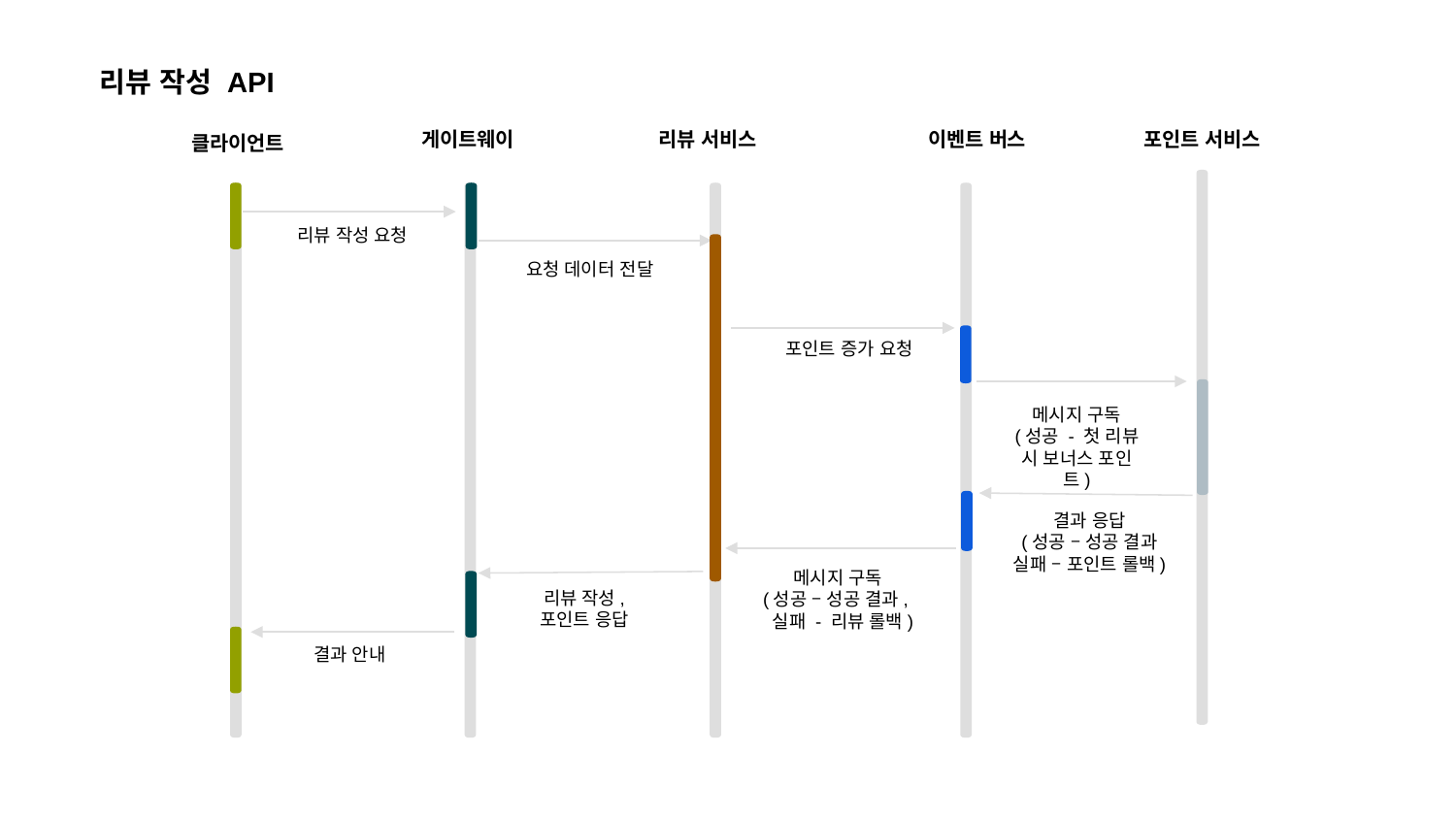

리뷰 작성 API
이벤트 버스
포인트 서비스
게이트웨이
리뷰 서비스
클라이언트

리뷰 작성 요청

요청 데이터 전달
포인트 증가 요청

메시지 구독
(성공 - 첫 리뷰 시 보너스 포인트)

결과 응답
(성공 – 성공 결과 실패 – 포인트 롤백)
메시지 구독
(성공 – 성공 결과,
 실패 - 리뷰 롤백)

리뷰 작성, 포인트 응답

결과 안내